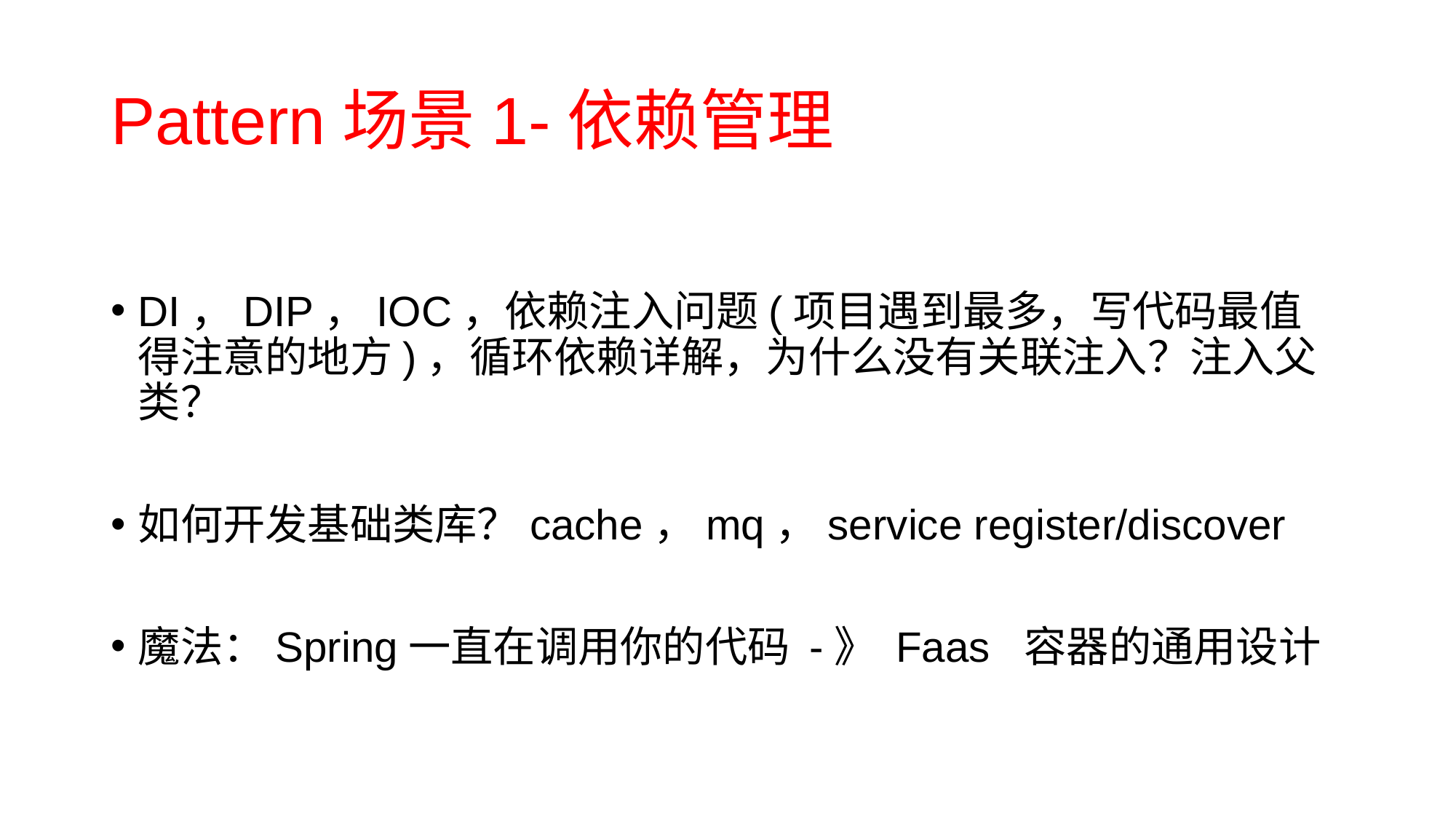

# Pattern场景1-依赖管理

DI，DIP，IOC，依赖注入问题(项目遇到最多，写代码最值得注意的地方)，循环依赖详解，为什么没有关联注入？注入父类？

如何开发基础类库？cache，mq，service register/discover

魔法：Spring一直在调用你的代码 -》 Faas  容器的通用设计